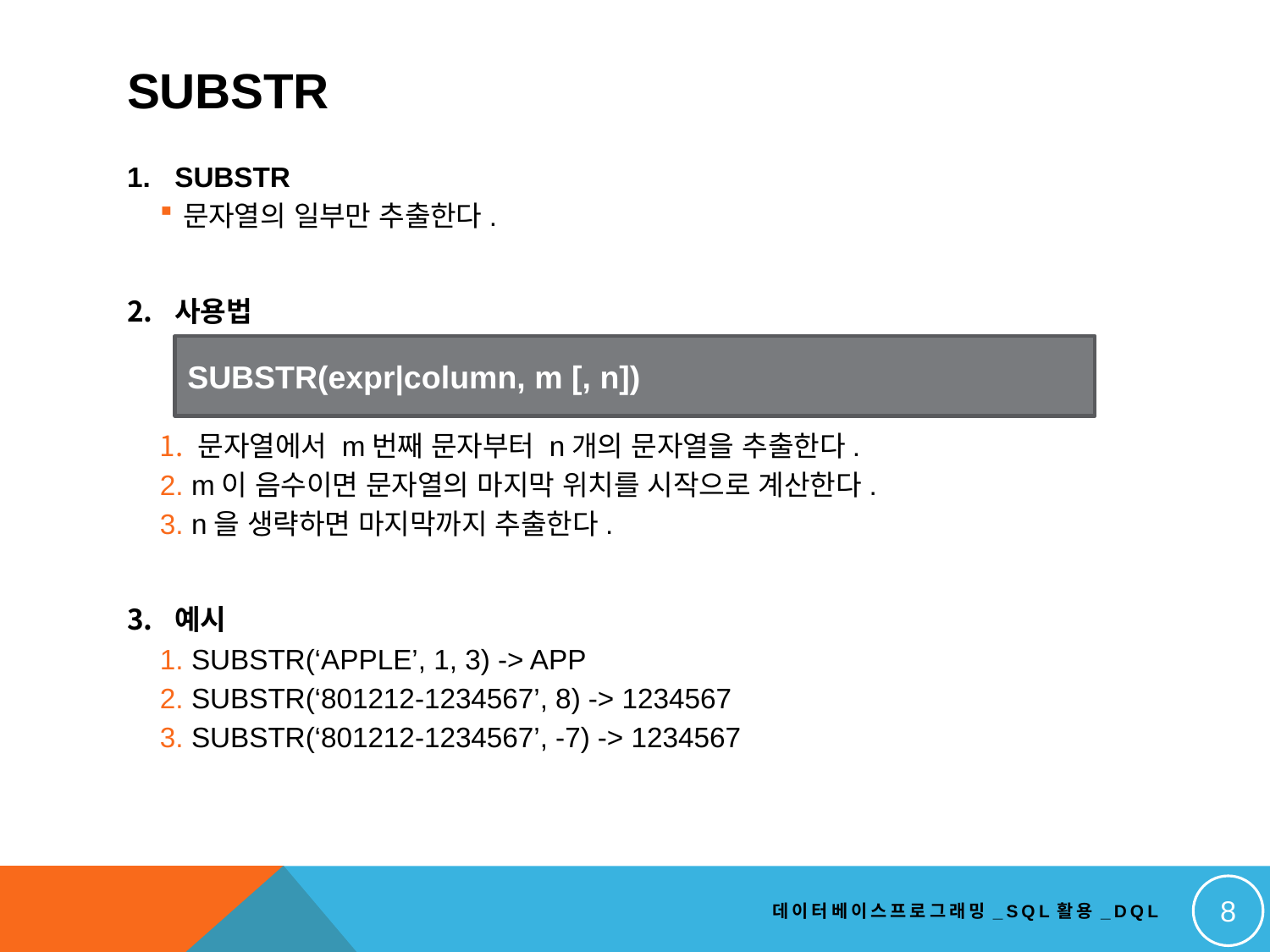

# SUBSTR
SUBSTR
문자열의 일부만 추출한다.

사용법

 문자열에서 m번째 문자부터 n개의 문자열을 추출한다.
 m이 음수이면 문자열의 마지막 위치를 시작으로 계산한다.
 n을 생략하면 마지막까지 추출한다.

예시
 SUBSTR(‘APPLE’, 1, 3) -> APP
 SUBSTR(‘801212-1234567’, 8) -> 1234567
 SUBSTR(‘801212-1234567’, -7) -> 1234567
SUBSTR(expr|column, m [, n])
8
데이터베이스프로그래밍_SQL활용_DQL